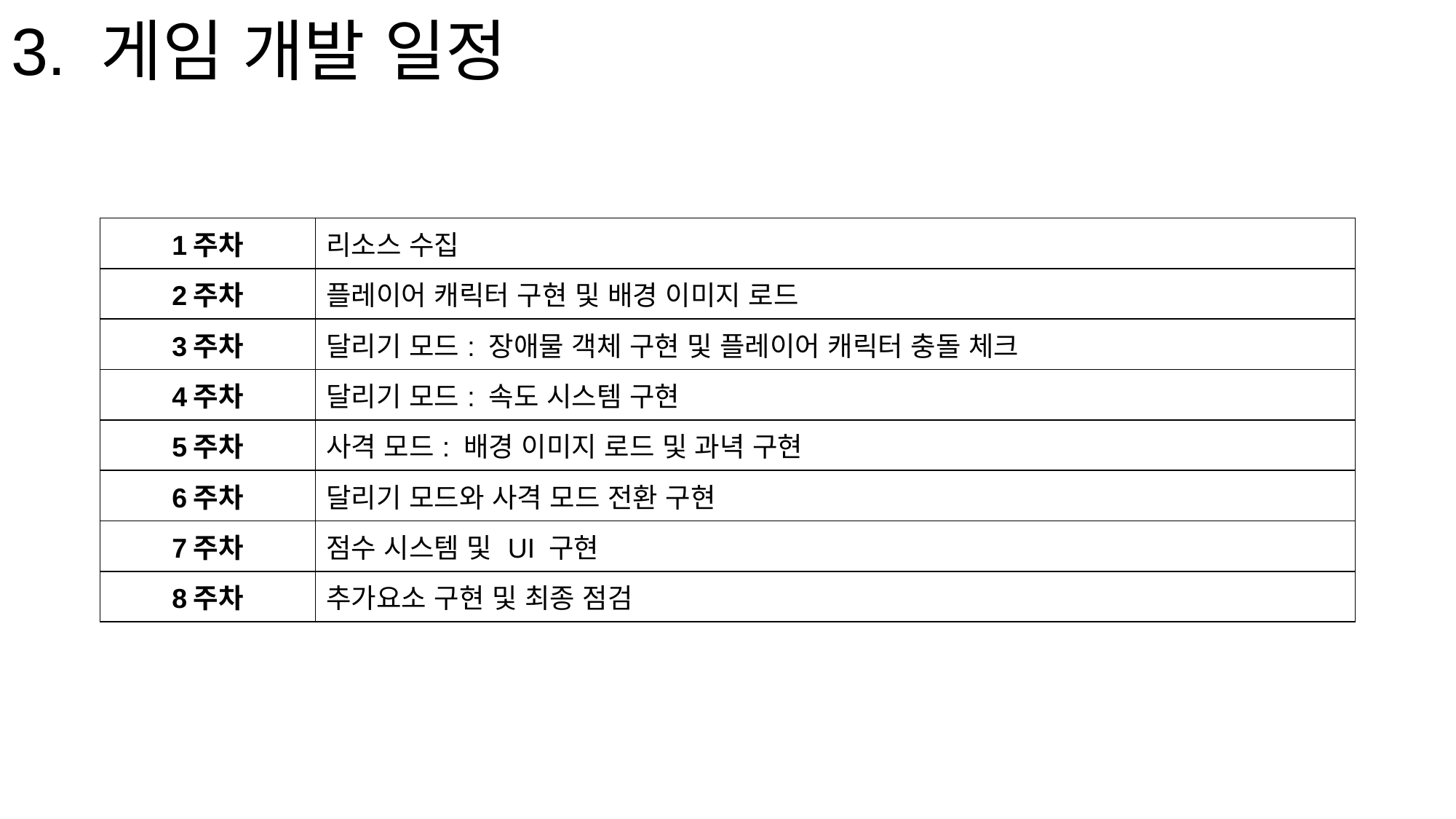

# 3. 게임 개발 일정
| 1주차 | 리소스 수집 |
| --- | --- |
| 2주차 | 플레이어 캐릭터 구현 및 배경 이미지 로드 |
| 3주차 | 달리기 모드: 장애물 객체 구현 및 플레이어 캐릭터 충돌 체크 |
| 4주차 | 달리기 모드: 속도 시스템 구현 |
| 5주차 | 사격 모드: 배경 이미지 로드 및 과녁 구현 |
| 6주차 | 달리기 모드와 사격 모드 전환 구현 |
| 7주차 | 점수 시스템 및 UI 구현 |
| 8주차 | 추가요소 구현 및 최종 점검 |